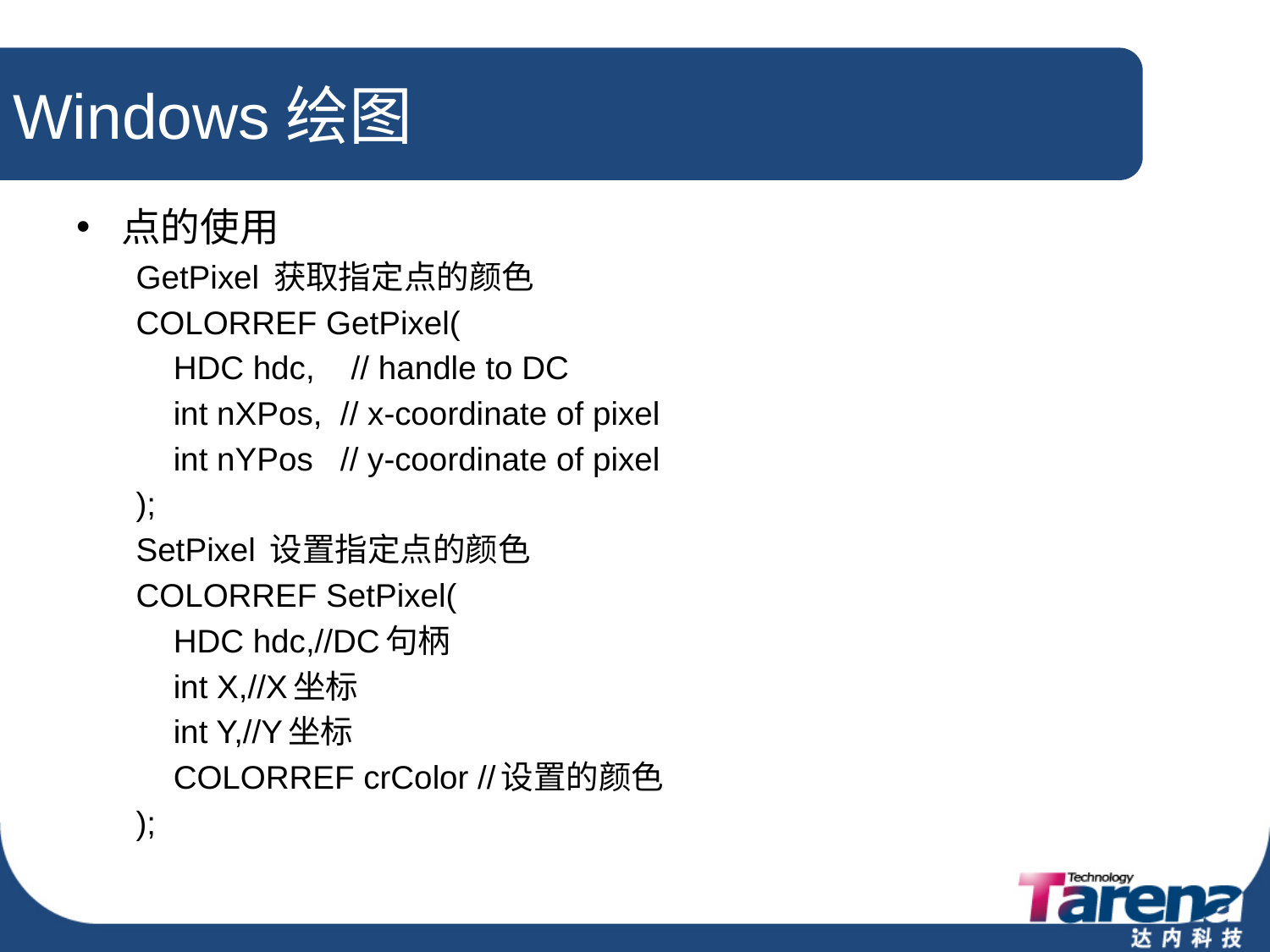

# Windows绘图
点的使用
GetPixel 获取指定点的颜色
COLORREF GetPixel(
	HDC hdc,    // handle to DC
	int nXPos,  // x-coordinate of pixel
	int nYPos   // y-coordinate of pixel
);
SetPixel 设置指定点的颜色
COLORREF SetPixel(
	HDC hdc,//DC句柄
	int X,//X坐标
	int Y,//Y坐标
	COLORREF crColor //设置的颜色
);